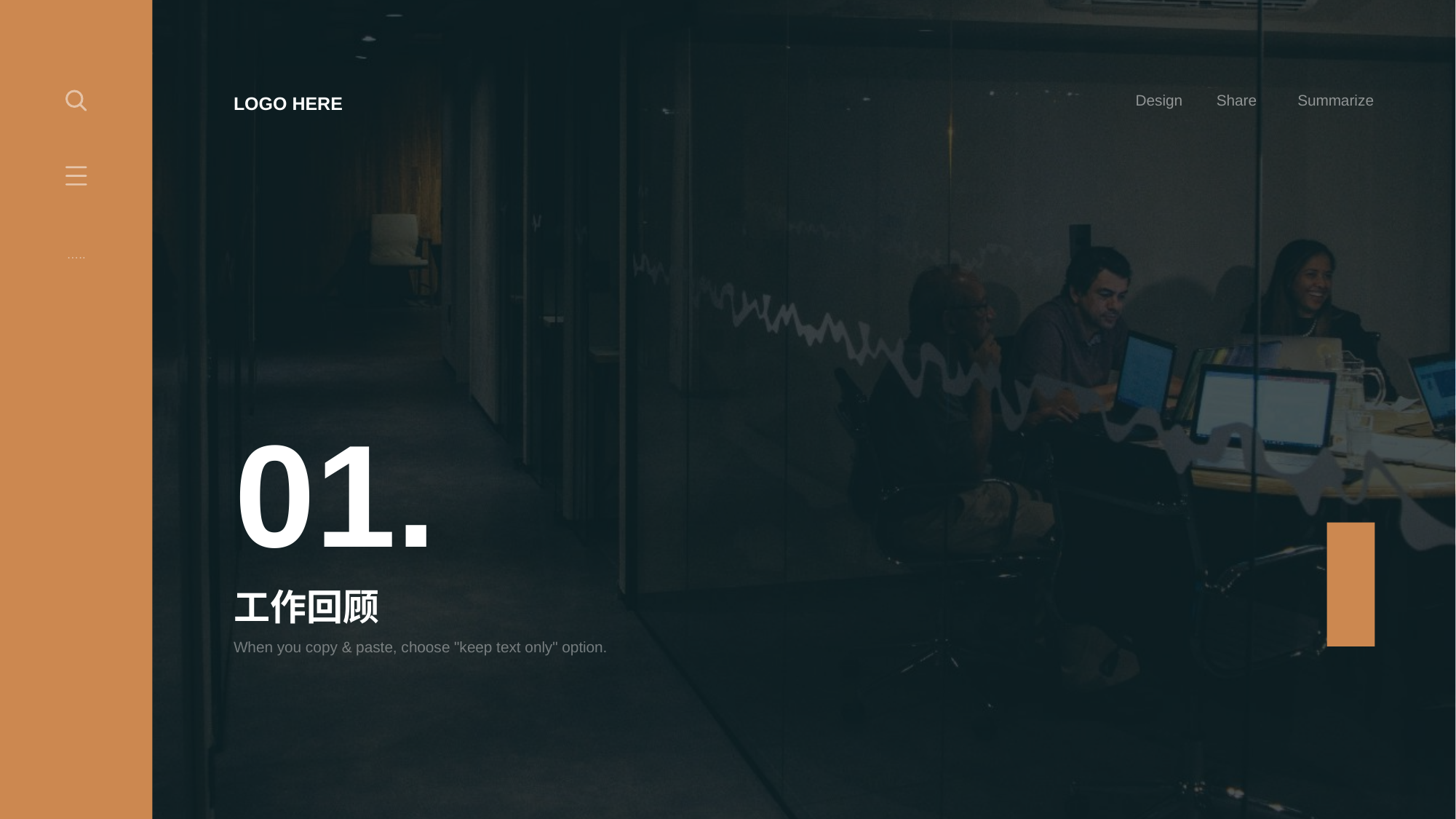

Design
Share
Summarize
LOGO HERE

…..
01.

# 工作回顾
When you copy & paste, choose "keep text only" option.